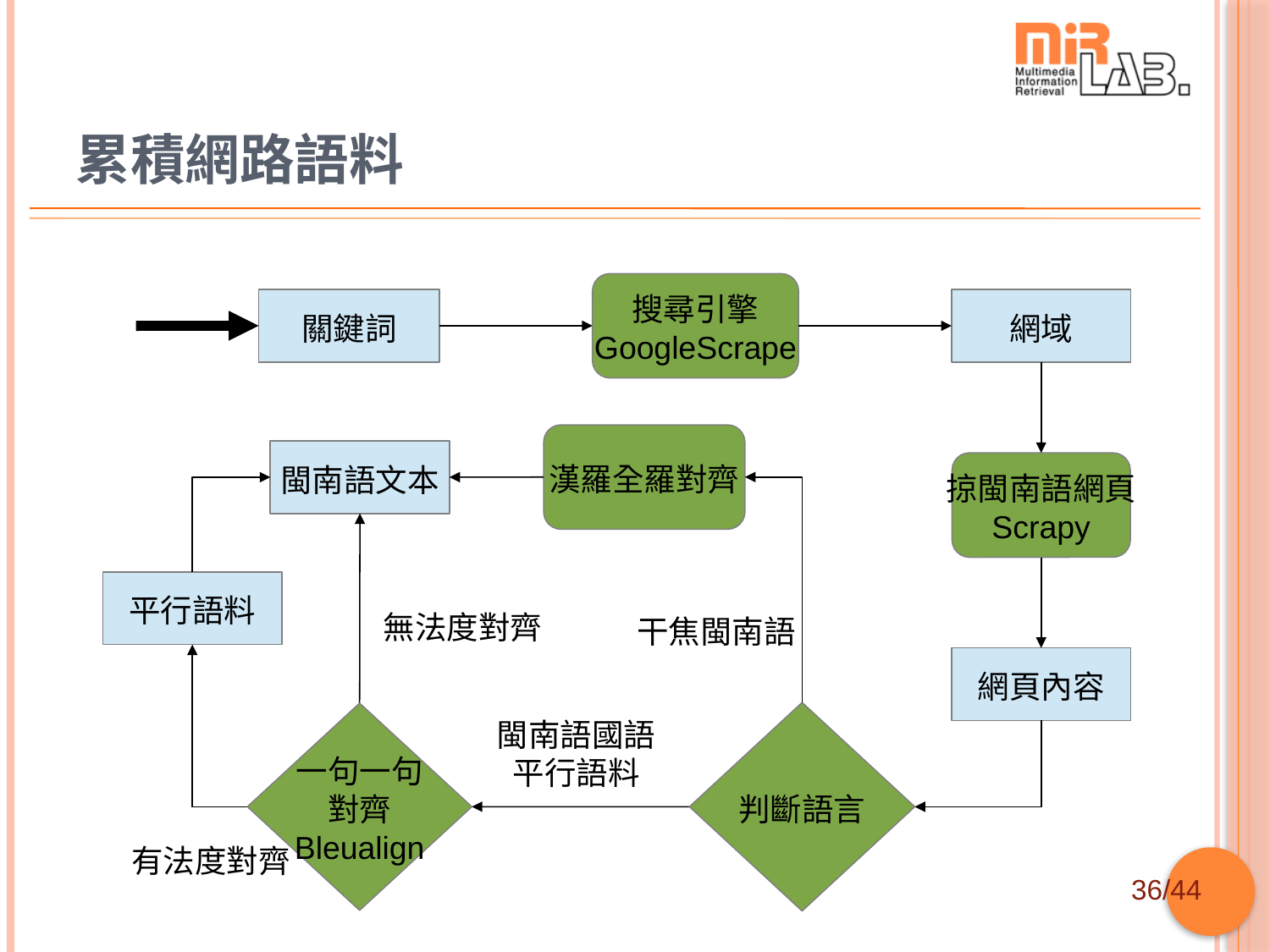

# 累積網路語料
搜尋引擎
GoogleScrape
關鍵詞
網域
漢羅全羅對齊
閩南語文本
掠閩南語網頁
Scrapy
平行語料
無法度對齊
干焦閩南語
網頁內容
判斷語言
一句一句
對齊
Bleualign
閩南語國語
平行語料
有法度對齊